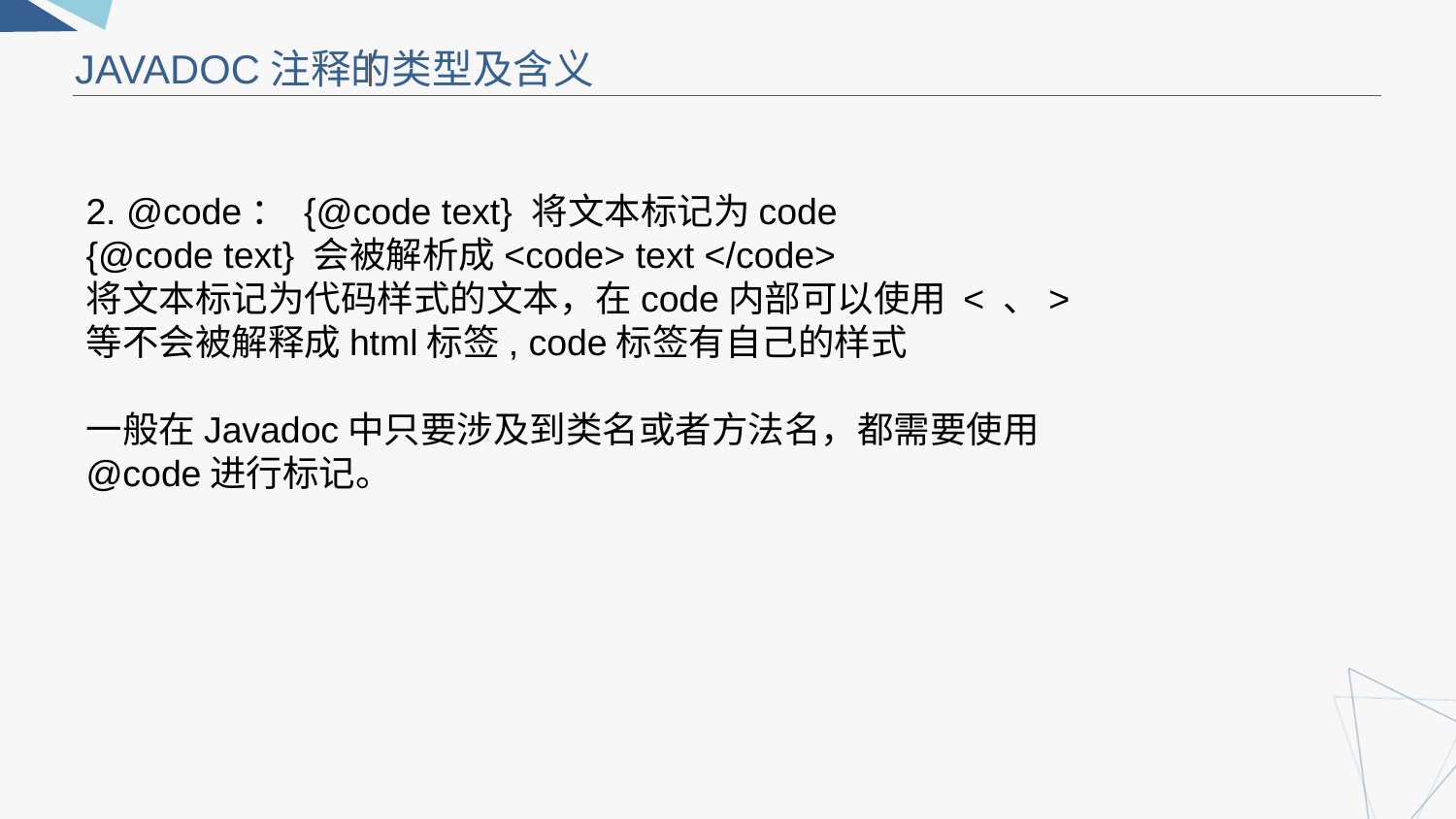

JAVADOC注释的类型及含义
2. @code： {@code text} 将文本标记为code
{@code text} 会被解析成<code> text </code>
将文本标记为代码样式的文本，在code内部可以使用 < 、> 等不会被解释成html标签, code标签有自己的样式

一般在Javadoc中只要涉及到类名或者方法名，都需要使用@code进行标记。